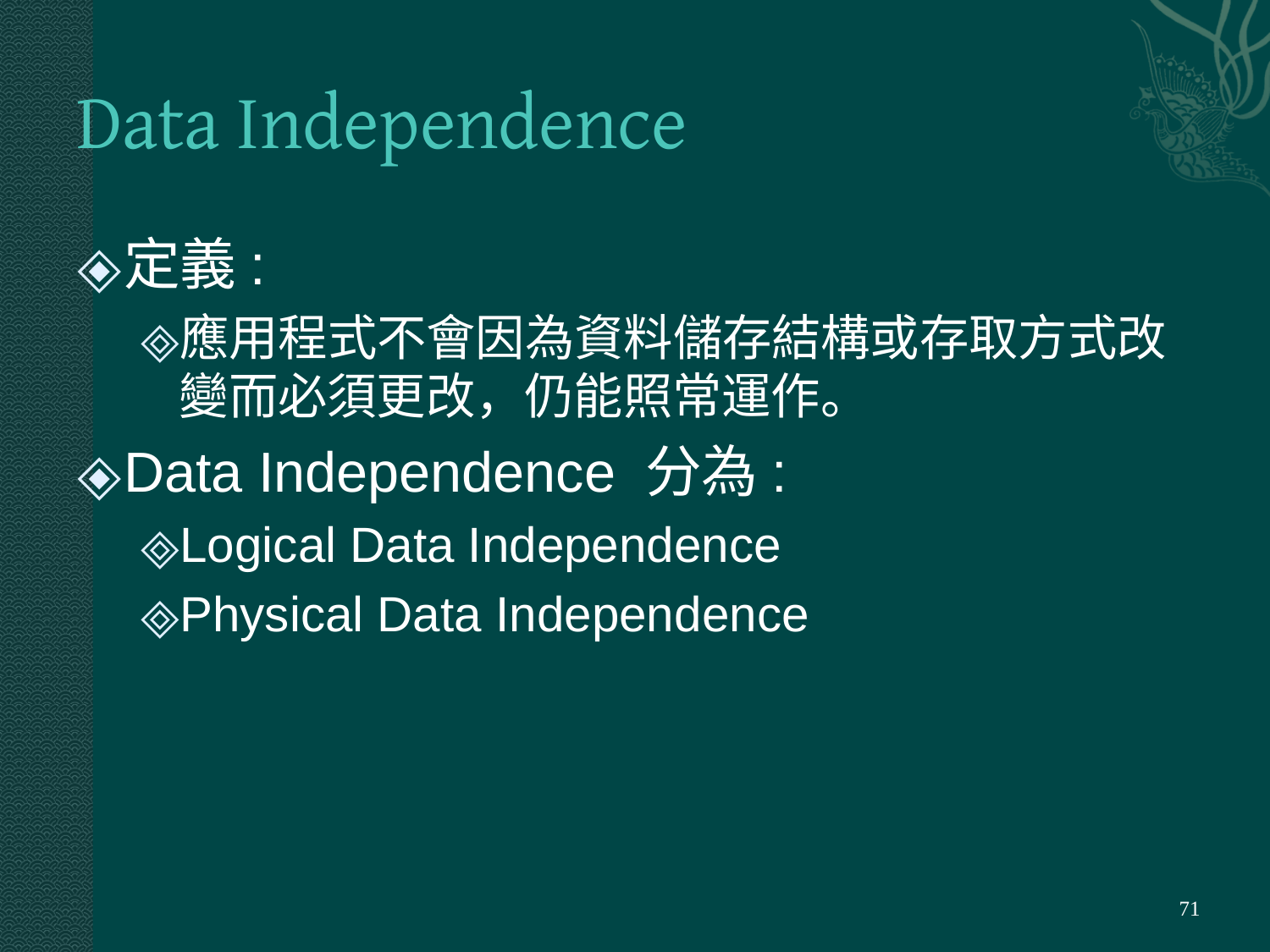

# Data Independence
定義:
應用程式不會因為資料儲存結構或存取方式改變而必須更改，仍能照常運作。
Data Independence 分為:
Logical Data Independence
Physical Data Independence
71